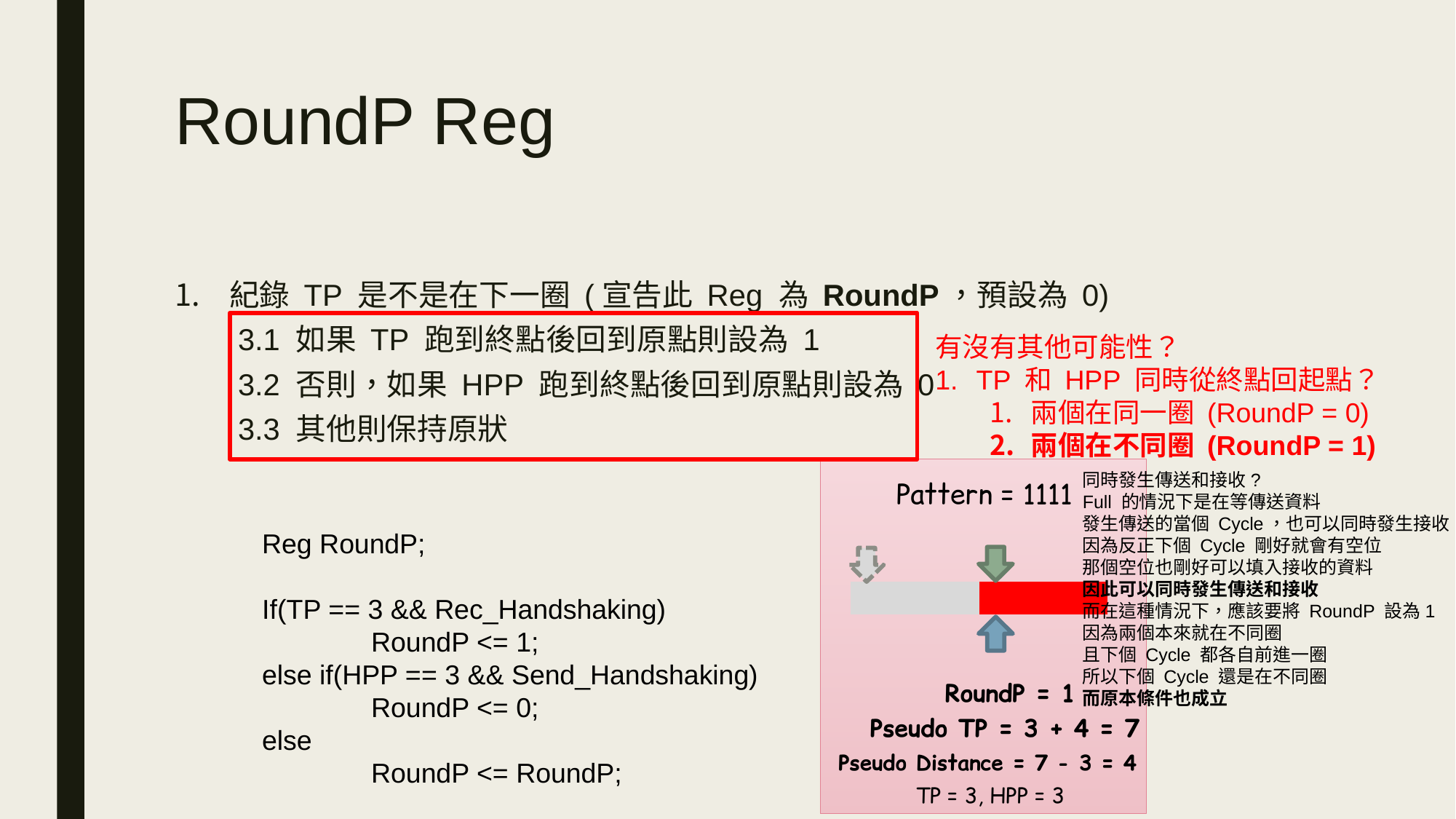

# RoundP Reg
紀錄 TP 是不是在下一圈 (宣告此 Reg 為 RoundP，預設為 0)
3.1 如果 TP 跑到終點後回到原點則設為 1
3.2 否則，如果 HPP 跑到終點後回到原點則設為 0
3.3 其他則保持原狀

有沒有其他可能性？
TP 和 HPP 同時從終點回起點？
兩個在同一圈 (RoundP = 0)
兩個在不同圈 (RoundP = 1)

同時發生傳送和接收?
Full 的情況下是在等傳送資料
發生傳送的當個 Cycle，也可以同時發生接收
因為反正下個 Cycle 剛好就會有空位
那個空位也剛好可以填入接收的資料
因此可以同時發生傳送和接收
而在這種情況下，應該要將 RoundP 設為1
因為兩個本來就在不同圈
且下個 Cycle 都各自前進一圈
所以下個 Cycle 還是在不同圈
而原本條件也成立
Pattern = 1111
Reg RoundP;

If(TP == 3 && Rec_Handshaking)
	RoundP <= 1;
else if(HPP == 3 && Send_Handshaking)
	RoundP <= 0;
else
	RoundP <= RoundP;

|  |  |  |  |
| --- | --- | --- | --- |
|  |  |  |  |
| --- | --- | --- | --- |

RoundP = 1
Pseudo TP = 3 + 4 = 7
Pseudo Distance = 7 - 3 = 4
TP = 3, HPP = 3